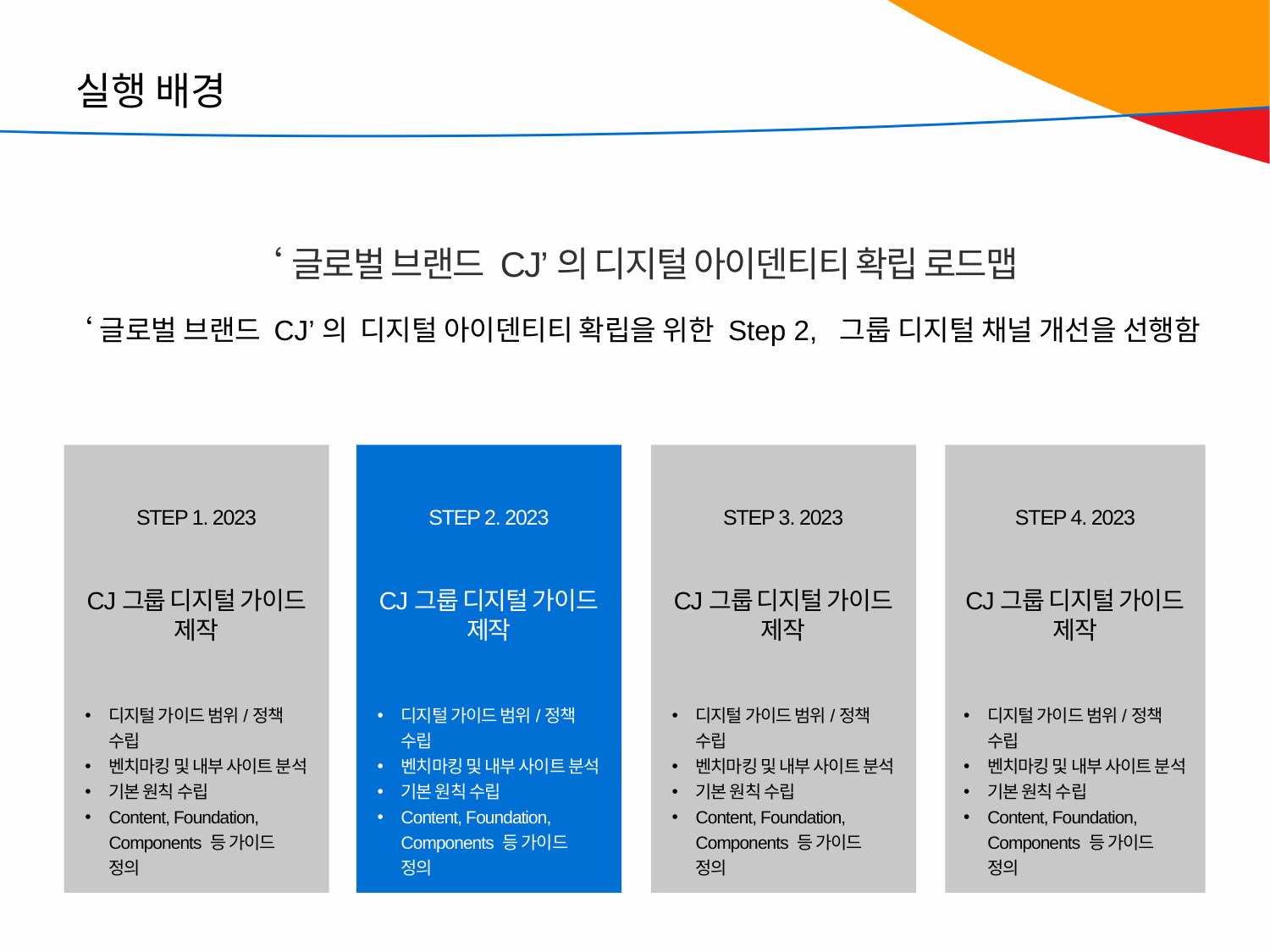

실행 배경
‘글로벌 브랜드 CJ’의 디지털 아이덴티티 확립 로드맵
‘글로벌 브랜드 CJ’의  디지털 아이덴티티 확립을 위한 Step 2,  그룹 디지털 채널 개선을 선행함

STEP 1. 2023
STEP 2. 2023
STEP 3. 2023
STEP 4. 2023
CJ그룹 디지털 가이드
제작
CJ그룹 디지털 가이드
제작
CJ그룹 디지털 가이드
제작
CJ그룹 디지털 가이드
제작
디지털 가이드 범위/정책 수립
벤치마킹 및 내부 사이트 분석
기본 원칙 수립
Content, Foundation, Components 등 가이드 정의
디지털 가이드 범위/정책 수립
벤치마킹 및 내부 사이트 분석
기본 원칙 수립
Content, Foundation, Components 등 가이드 정의
디지털 가이드 범위/정책 수립
벤치마킹 및 내부 사이트 분석
기본 원칙 수립
Content, Foundation, Components 등 가이드 정의
디지털 가이드 범위/정책 수립
벤치마킹 및 내부 사이트 분석
기본 원칙 수립
Content, Foundation, Components 등 가이드 정의